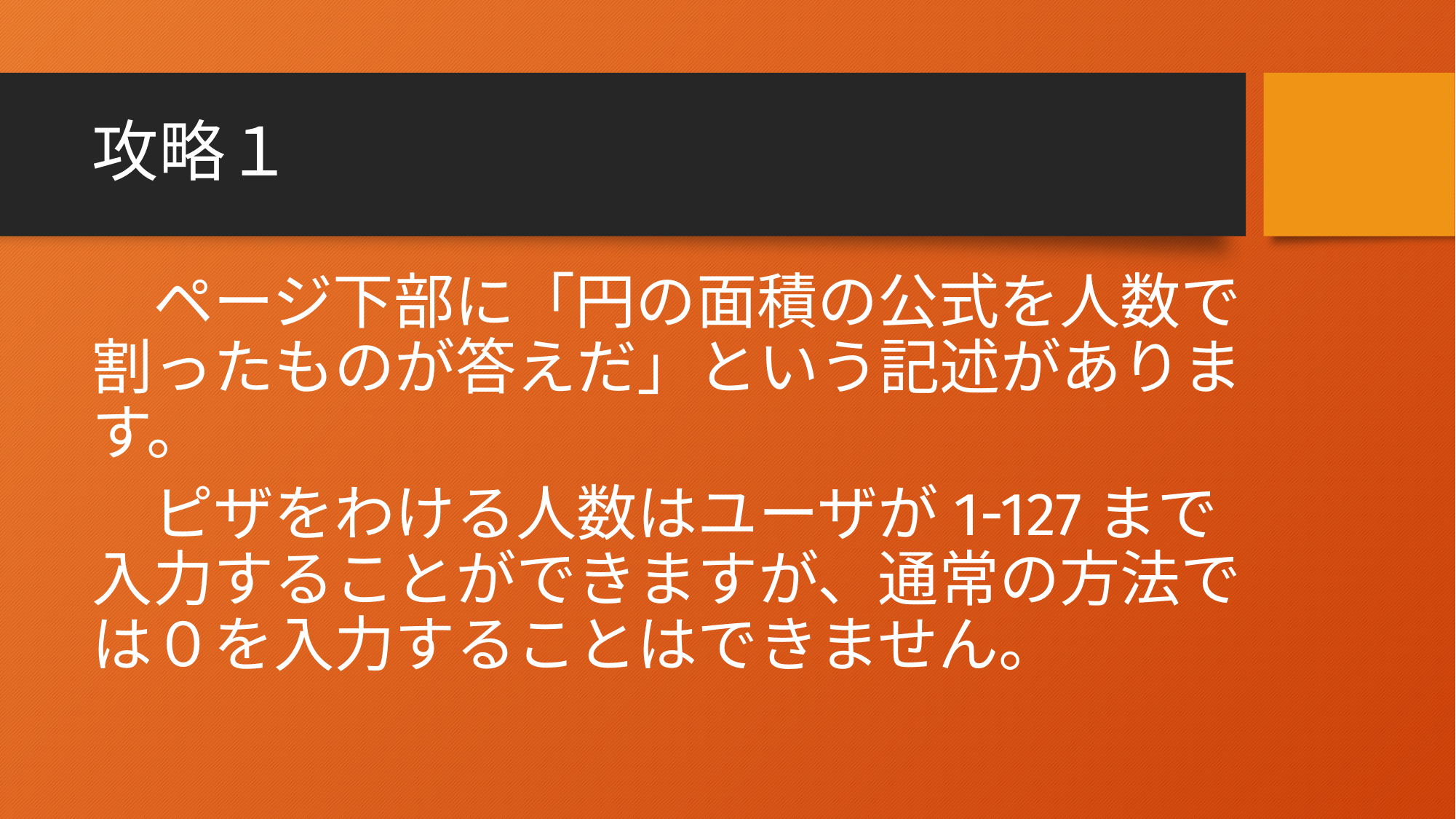

# 攻略１
　ページ下部に「円の面積の公式を人数で割ったものが答えだ」という記述があります。
　ピザをわける人数はユーザが1-127まで入力することができますが、通常の方法では０を入力することはできません。